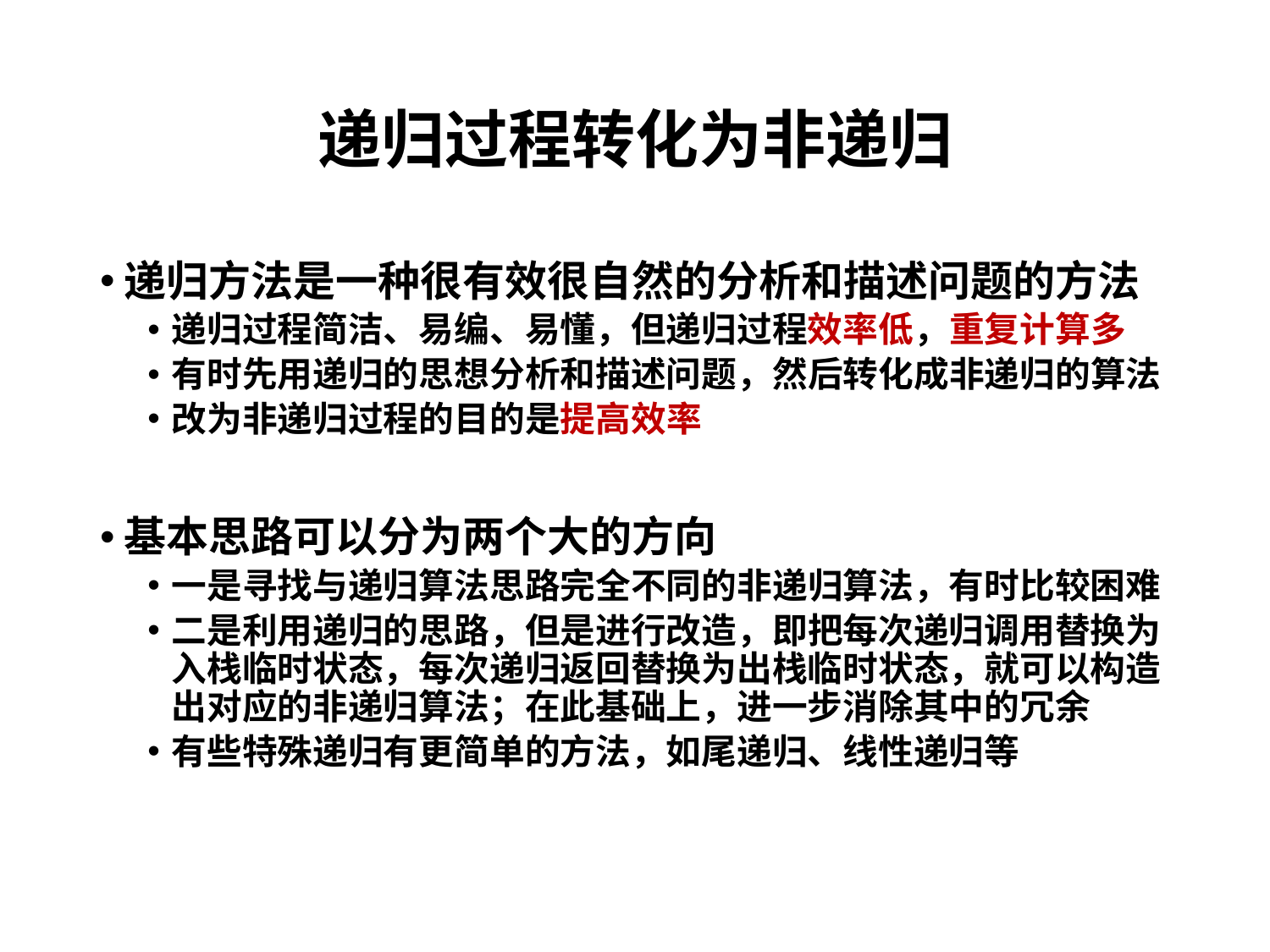

# 递归过程转化为非递归
递归方法是一种很有效很自然的分析和描述问题的方法
递归过程简洁、易编、易懂，但递归过程效率低，重复计算多
有时先用递归的思想分析和描述问题，然后转化成非递归的算法
改为非递归过程的目的是提高效率

基本思路可以分为两个大的方向
一是寻找与递归算法思路完全不同的非递归算法，有时比较困难
二是利用递归的思路，但是进行改造，即把每次递归调用替换为入栈临时状态，每次递归返回替换为出栈临时状态，就可以构造出对应的非递归算法；在此基础上，进一步消除其中的冗余
有些特殊递归有更简单的方法，如尾递归、线性递归等